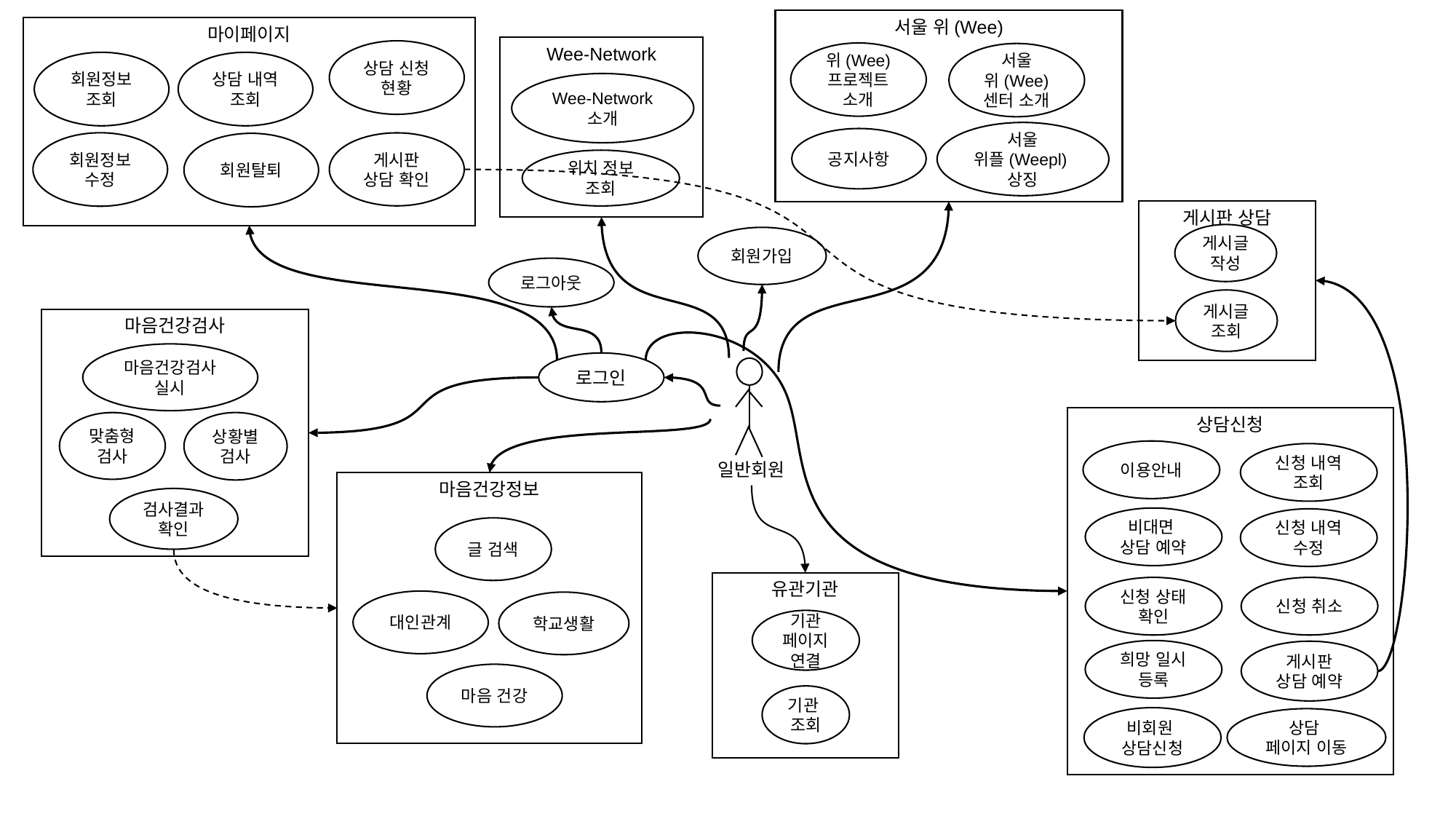

서울 위(Wee)
마이페이지
Wee-Network
상담 신청
현황
위(Wee)
프로젝트
소개
서울
위(Wee)
센터 소개
회원정보
조회
상담 내역
조회
Wee-Network
소개
서울
위플(Weepl)
상징
공지사항
회원정보
수정
게시판
상담 확인
회원탈퇴
위치 정보 조회
게시판 상담
게시글
작성
회원가입
로그아웃
게시글
조회
마음건강검사
마음건강검사
실시
로그인

일반회원
상담신청
맞춤형
검사
상황별
검사
이용안내
신청 내역
조회
마음건강정보
검사결과
확인
비대면
상담 예약
신청 내역
수정
글 검색
유관기관
신청 상태 확인
신청 취소
대인관계
학교생활
기관
페이지
연결
희망 일시
등록
게시판
상담 예약
마음 건강
기관
조회
비회원
상담신청
상담
페이지 이동